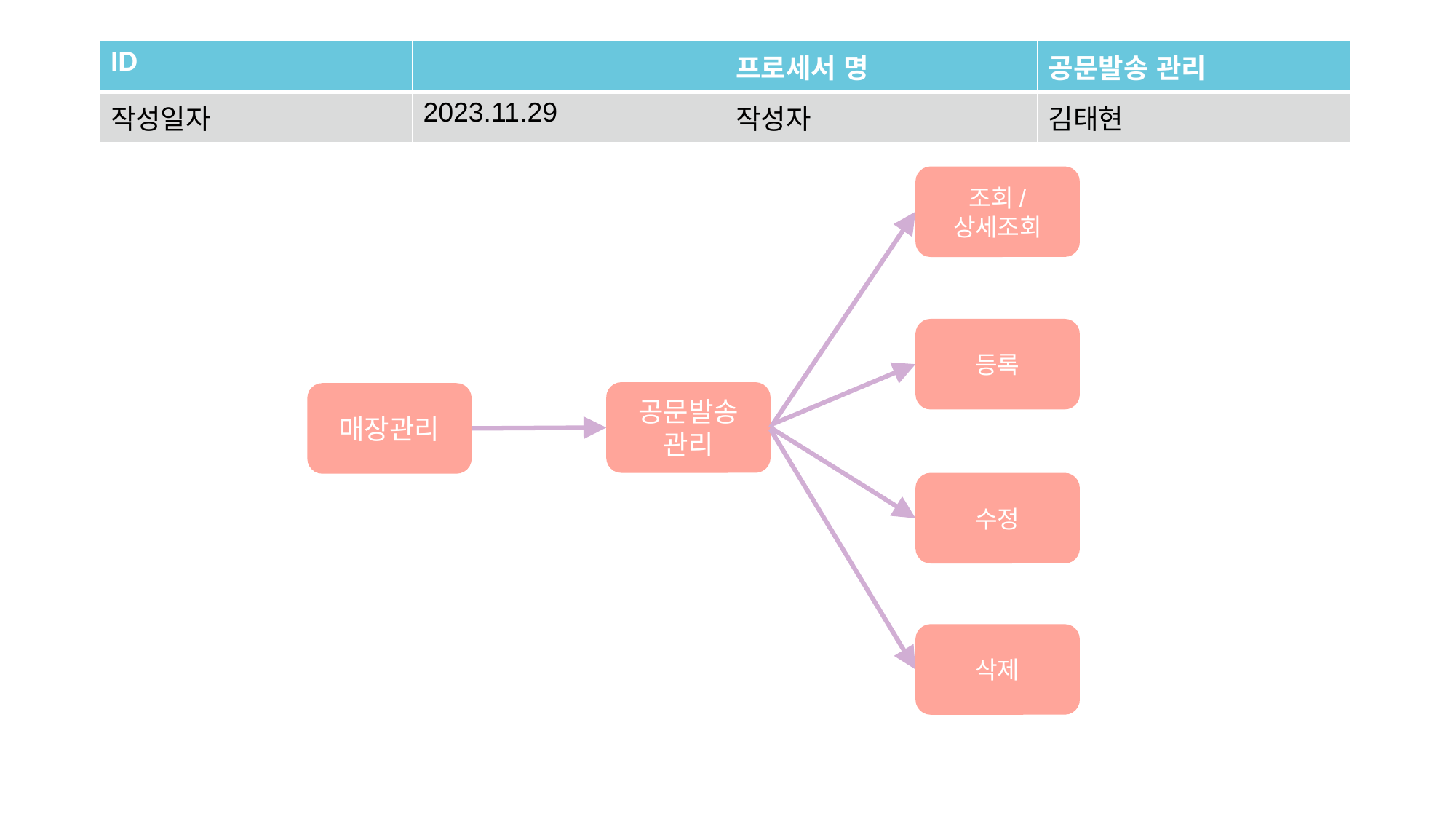

| ID |  | 프로세서 명 | 공문발송 관리 |
| --- | --- | --- | --- |
| 작성일자 | 2023.11.29 | 작성자 | 김태현 |
조회/ 상세조회
등록
공문발송 관리
매장관리
수정
삭제